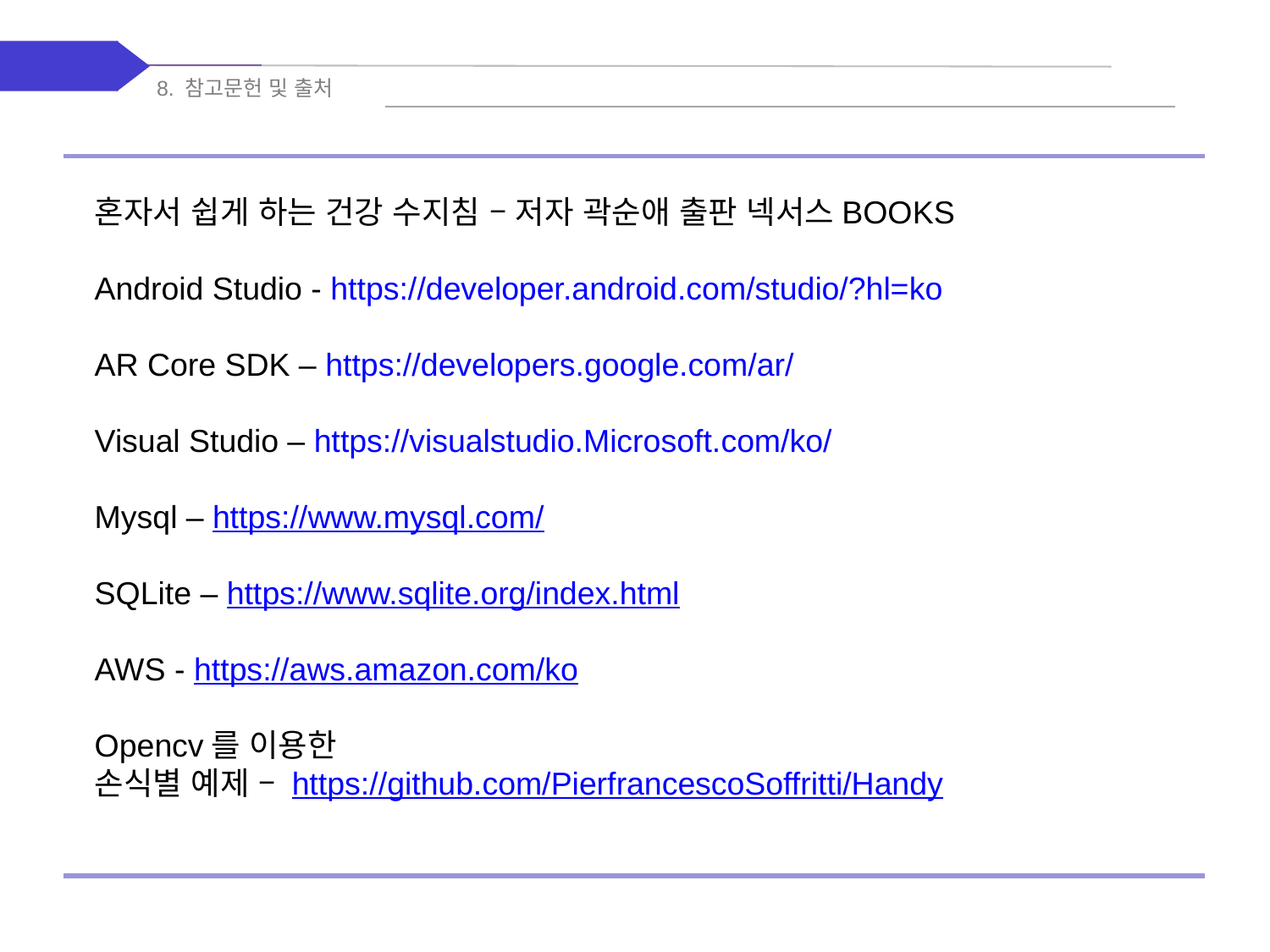

8. 참고문헌 및 출처
혼자서 쉽게 하는 건강 수지침 – 저자 곽순애 출판 넥서스BOOKS

Android Studio - https://developer.android.com/studio/?hl=ko

AR Core SDK – https://developers.google.com/ar/

Visual Studio – https://visualstudio.Microsoft.com/ko/

Mysql – https://www.mysql.com/

SQLite – https://www.sqlite.org/index.html

AWS - https://aws.amazon.com/ko

Opencv를 이용한
손식별 예제 – https://github.com/PierfrancescoSoffritti/Handy